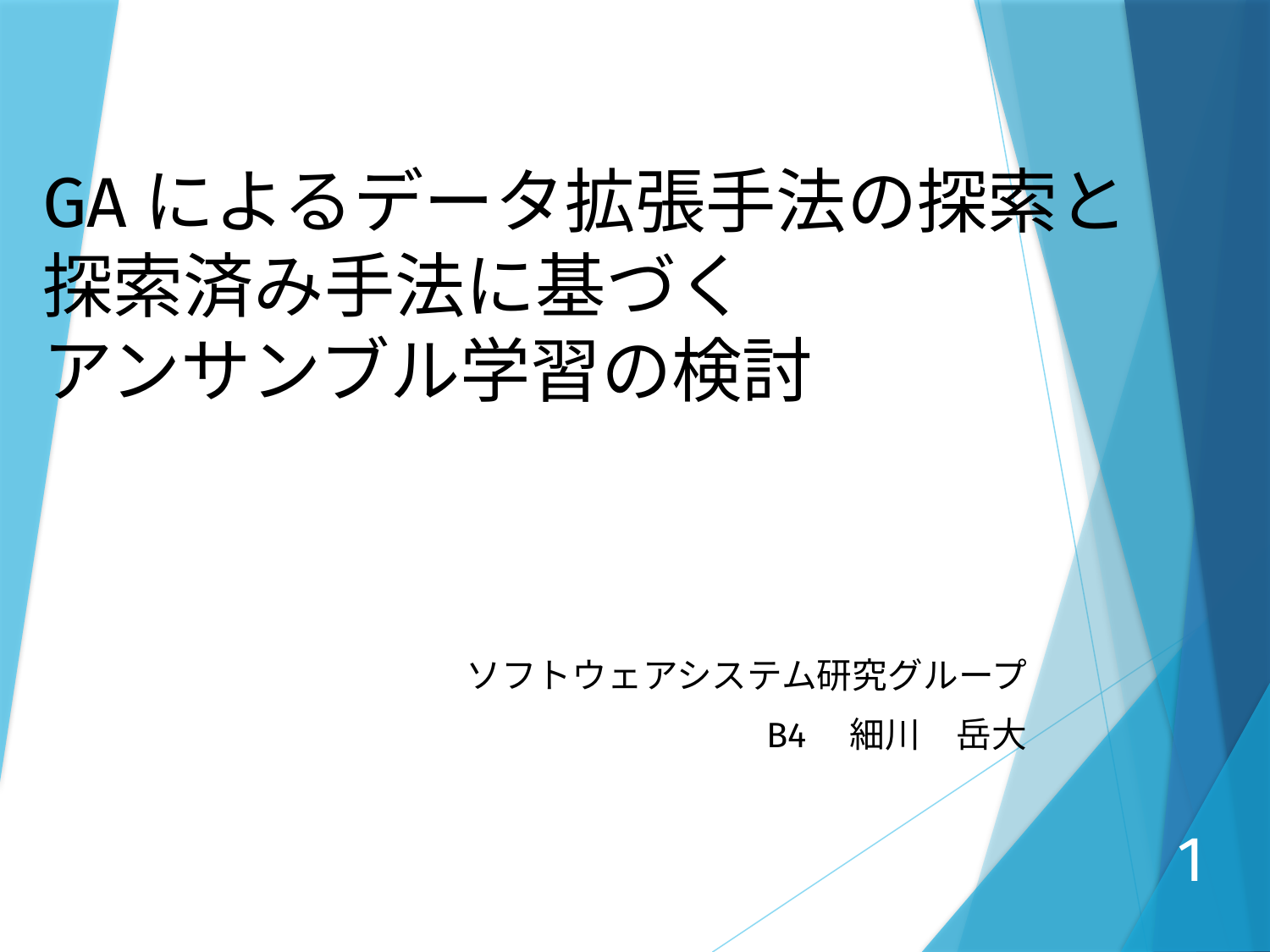

# GAによるデータ拡張手法の探索と 探索済み手法に基づく アンサンブル学習の検討
ソフトウェアシステム研究グループ
B4　細川　岳大
1